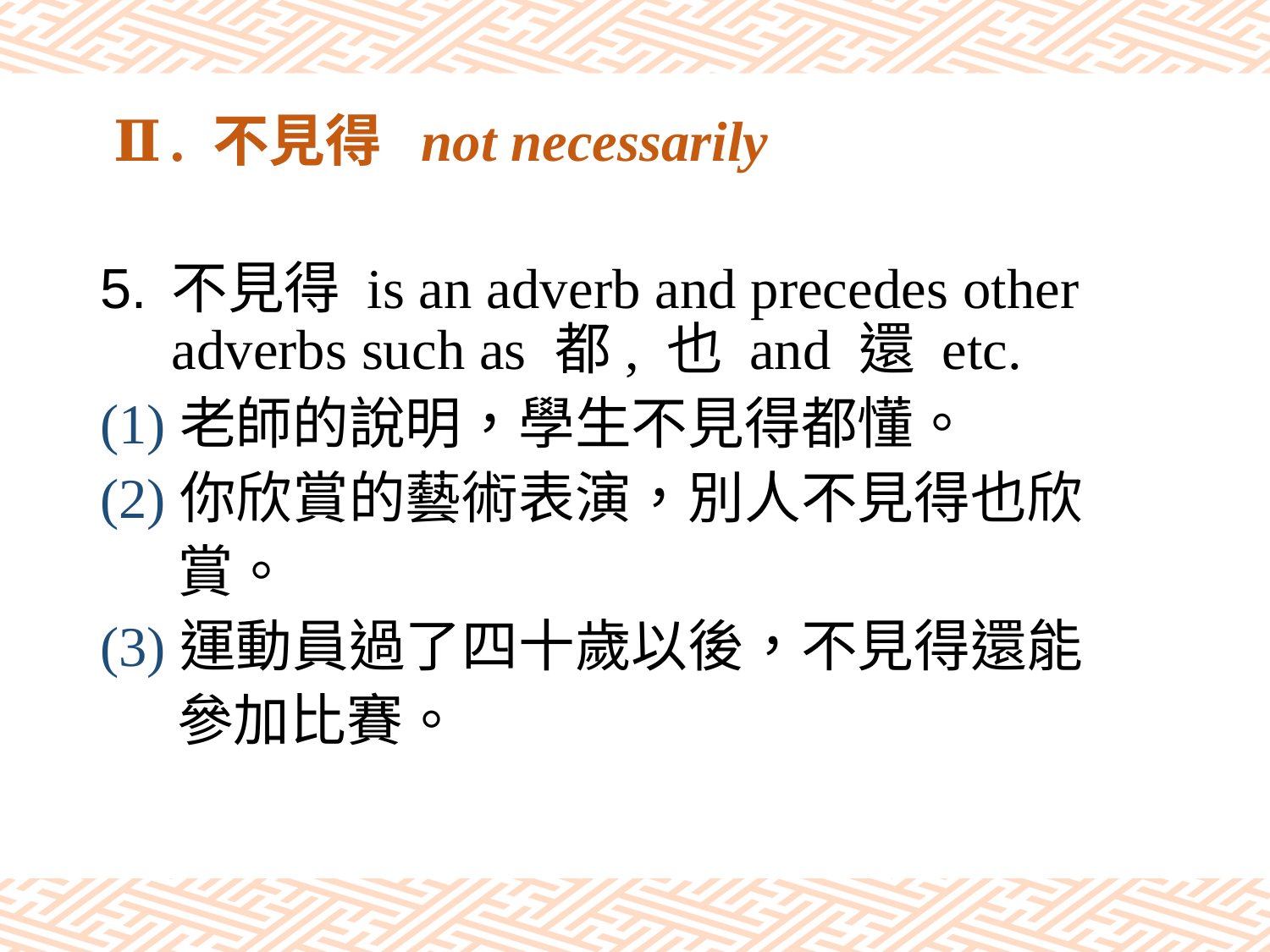

# Ⅱ. 不見得  not necessarily
不見得 is an adverb and precedes other adverbs such as 都, 也 and 還 etc.
(1)老師的說明，學生不見得都懂。
(2)你欣賞的藝術表演，別人不見得也欣
     賞。
(3)運動員過了四十歲以後，不見得還能
     參加比賽。